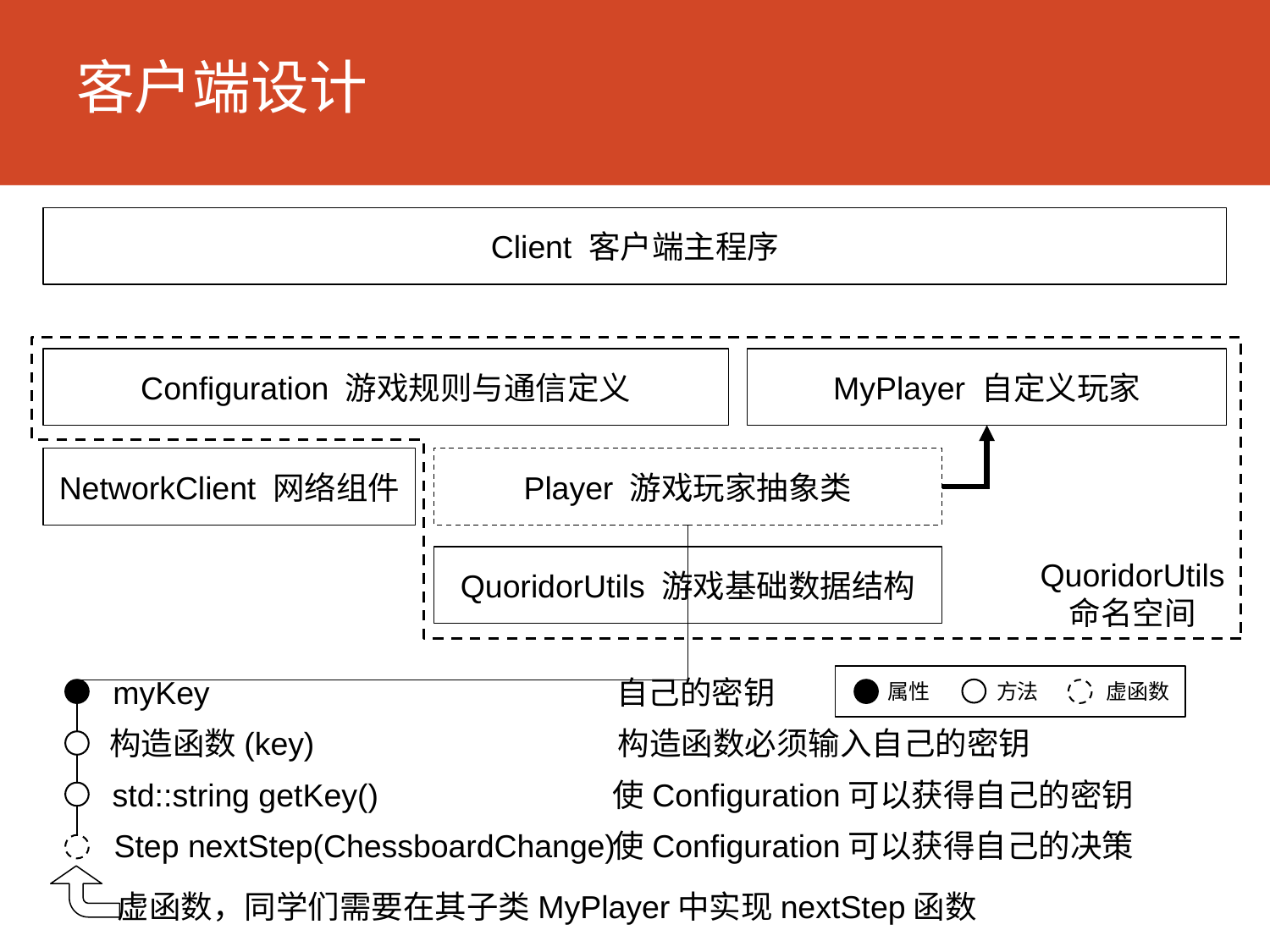

# 客户端设计
Client 客户端主程序

Configuration 游戏规则与通信定义
MyPlayer 自定义玩家
NetworkClient 网络组件
Player 游戏玩家抽象类
QuoridorUtils 游戏基础数据结构
QuoridorUtils
命名空间

虚函数
属性
方法

myKey
自己的密钥

构造函数(key)
构造函数必须输入自己的密钥

std::string getKey()
使Configuration可以获得自己的密钥

Step nextStep(ChessboardChange)
使Configuration可以获得自己的决策

虚函数，同学们需要在其子类MyPlayer中实现nextStep函数